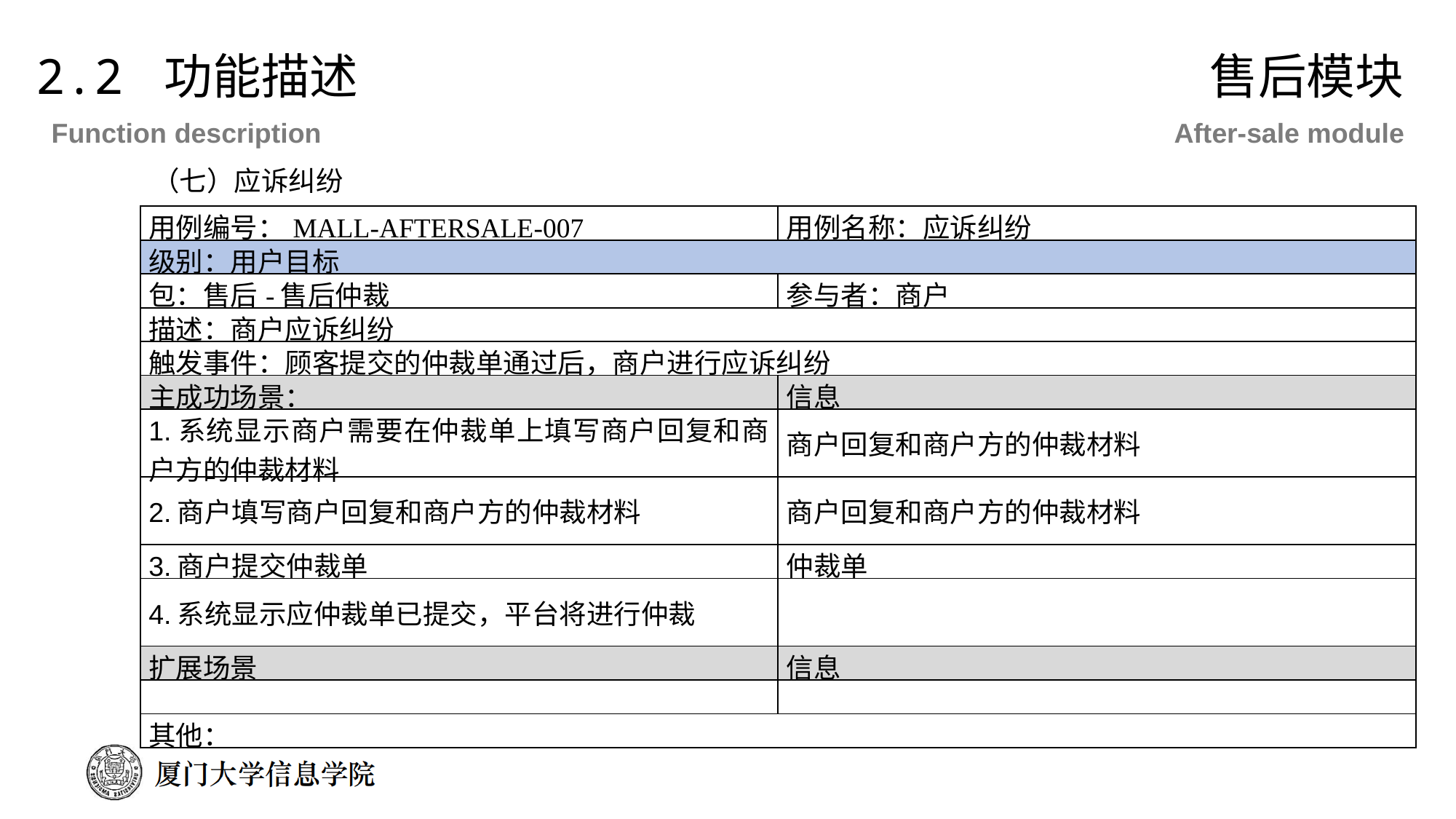

2.2 功能描述
售后模块
Function description
After-sale module
（七）应诉纠纷
| 用例编号：MALL-AFTERSALE-007 | 用例名称：应诉纠纷 |
| --- | --- |
| 级别：用户目标 |  |
| 包：售后-售后仲裁 | 参与者：商户 |
| 描述：商户应诉纠纷 |  |
| 触发事件：顾客提交的仲裁单通过后，商户进行应诉纠纷 |  |
| 主成功场景： | 信息 |
| 1.系统显示商户需要在仲裁单上填写商户回复和商户方的仲裁材料 | 商户回复和商户方的仲裁材料 |
| 2.商户填写商户回复和商户方的仲裁材料 | 商户回复和商户方的仲裁材料 |
| 3.商户提交仲裁单 | 仲裁单 |
| 4.系统显示应仲裁单已提交，平台将进行仲裁 |  |
| 扩展场景 | 信息 |
|  |  |
| 其他： |  |